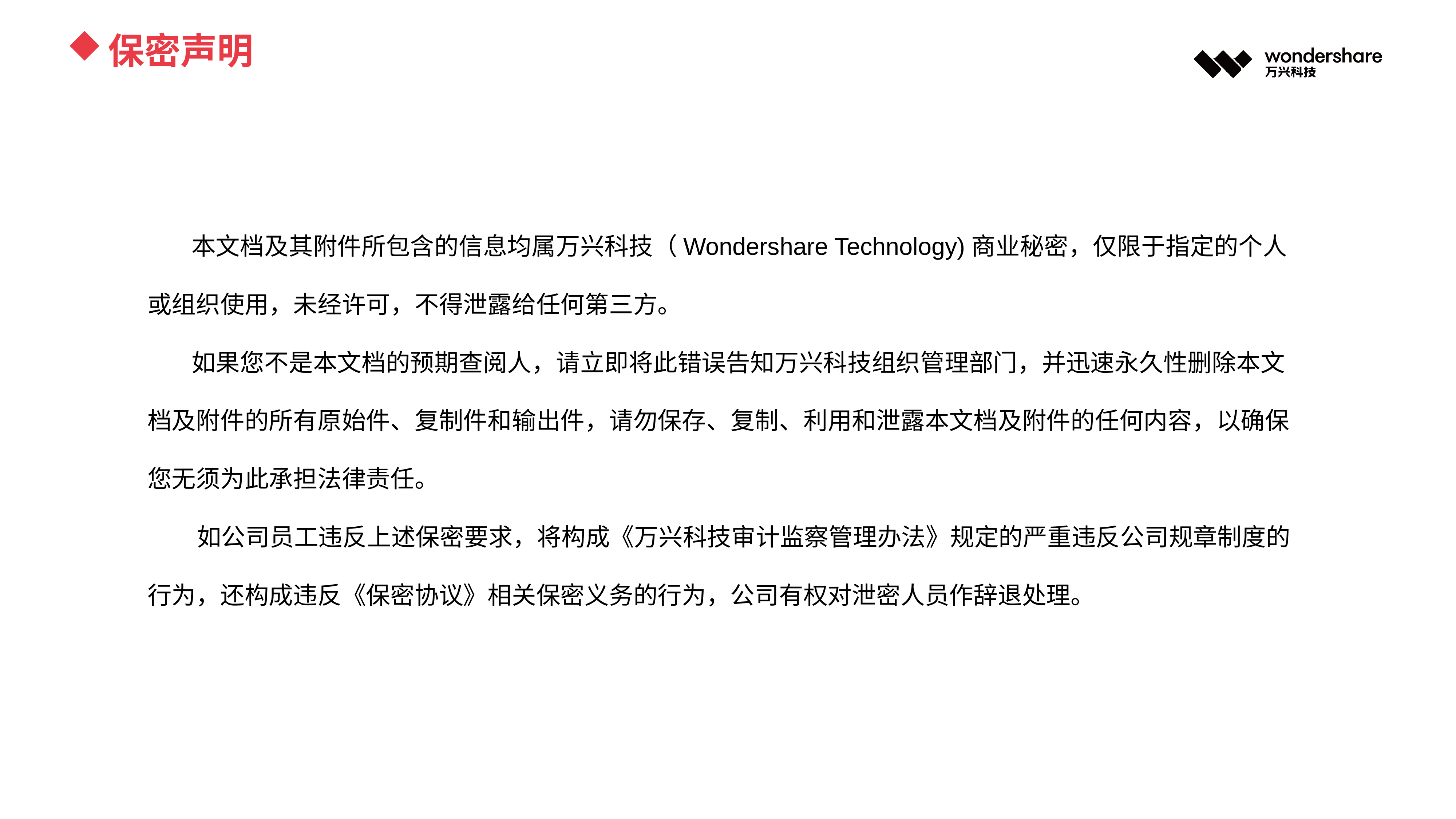

保密声明
       本文档及其附件所包含的信息均属万兴科技（Wondershare Technology)商业秘密，仅限于指定的个人或组织使用，未经许可，不得泄露给任何第三方。
       如果您不是本文档的预期查阅人，请立即将此错误告知万兴科技组织管理部门，并迅速永久性删除本文档及附件的所有原始件、复制件和输出件，请勿保存、复制、利用和泄露本文档及附件的任何内容，以确保您无须为此承担法律责任。
        如公司员工违反上述保密要求，将构成《万兴科技审计监察管理办法》规定的严重违反公司规章制度的行为，还构成违反《保密协议》相关保密义务的行为，公司有权对泄密人员作辞退处理。